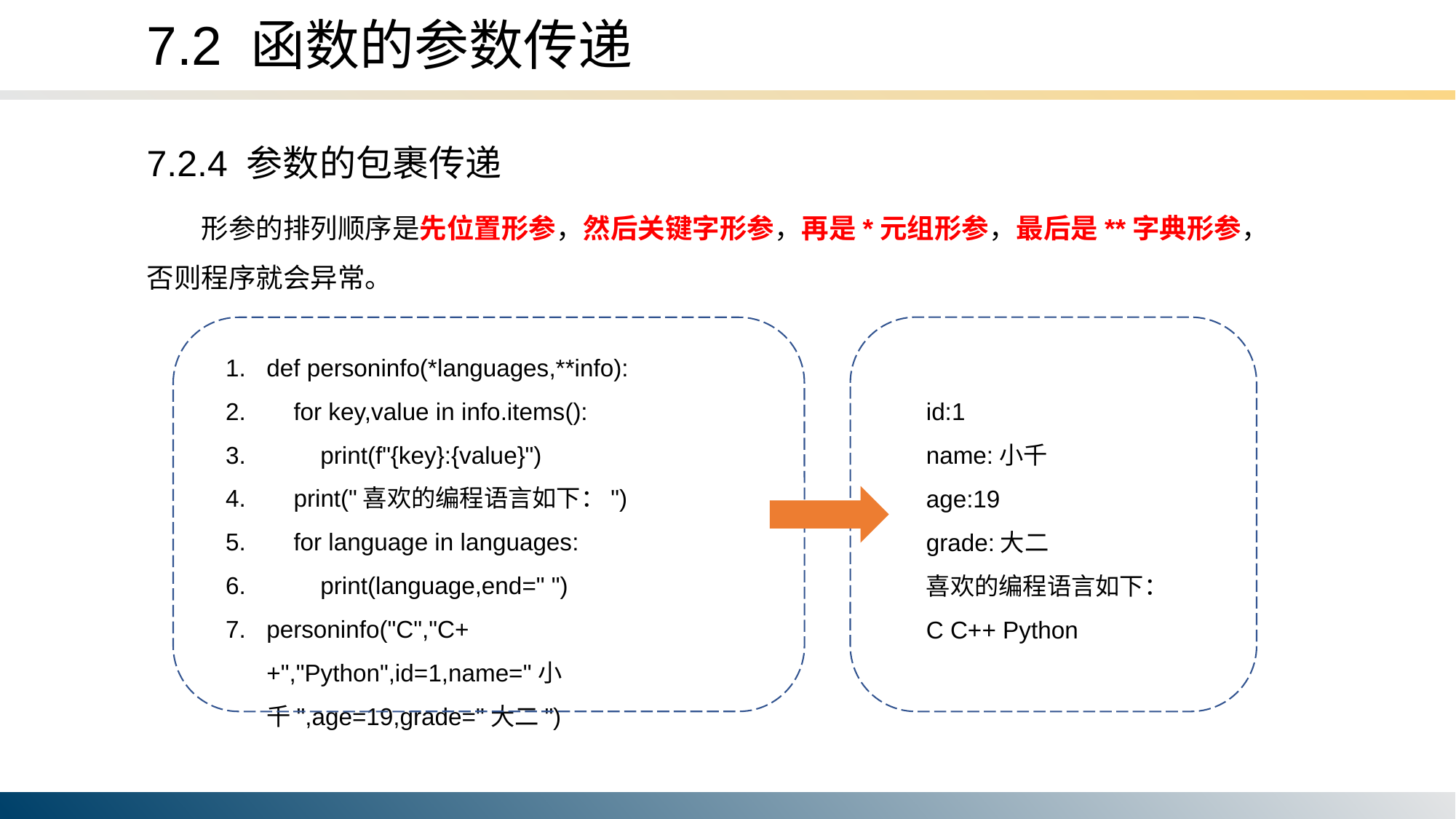

7.2 函数的参数传递
7.2.4 参数的包裹传递
形参的排列顺序是先位置形参，然后关键字形参，再是*元组形参，最后是**字典形参，否则程序就会异常。

def personinfo(*languages,**info):
    for key,value in info.items():
        print(f"{key}:{value}")
    print("喜欢的编程语言如下：")
    for language in languages:
        print(language,end=" ")
personinfo("C","C++","Python",id=1,name="小千",age=19,grade="大二")
id:1
name:小千
age:19
grade:大二
喜欢的编程语言如下：
C C++ Python